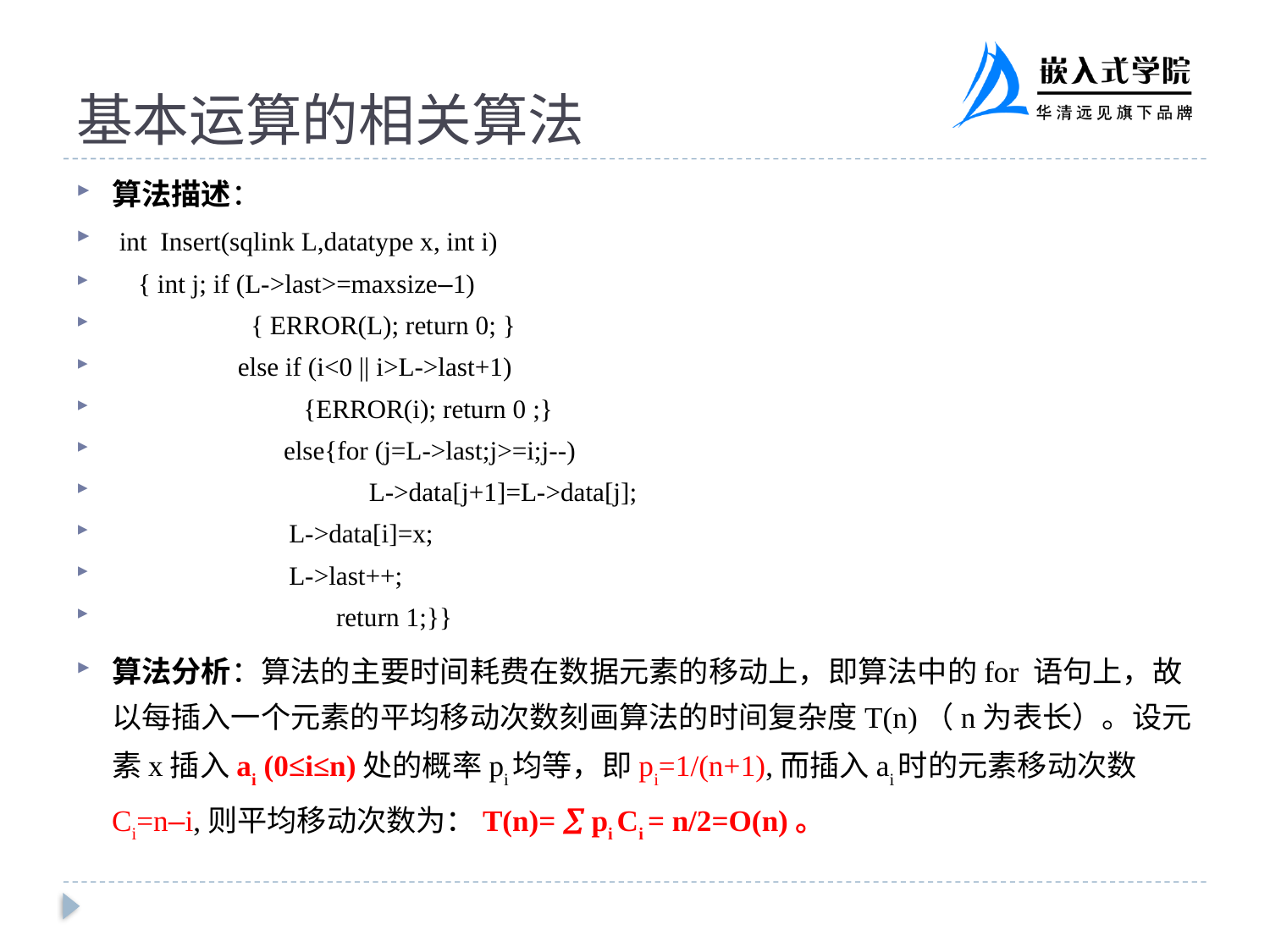

# 基本运算的相关算法
算法描述：
 int  Insert(sqlink L,datatype x, int i)
    { int j; if (L->last>=maxsize–1)
	   { ERROR(L); return 0; }
 	 else if (i<0 || i>L->last+1)
	           {ERROR(i); return 0 ;}
	        else{for (j=L->last;j>=i;j--)
	                     L->data[j+1]=L->data[j];
                           L->data[i]=x;
                           L->last++;
	                return 1;}}
算法分析：算法的主要时间耗费在数据元素的移动上，即算法中的for 语句上，故以每插入一个元素的平均移动次数刻画算法的时间复杂度T(n)（n为表长）。设元素x插入ai (0≤i≤n)处的概率pi均等，即pi=1/(n+1),而插入ai时的元素移动次数Ci=n–i,则平均移动次数为：T(n)= ∑ pi Ci = n/2=O(n)。
54